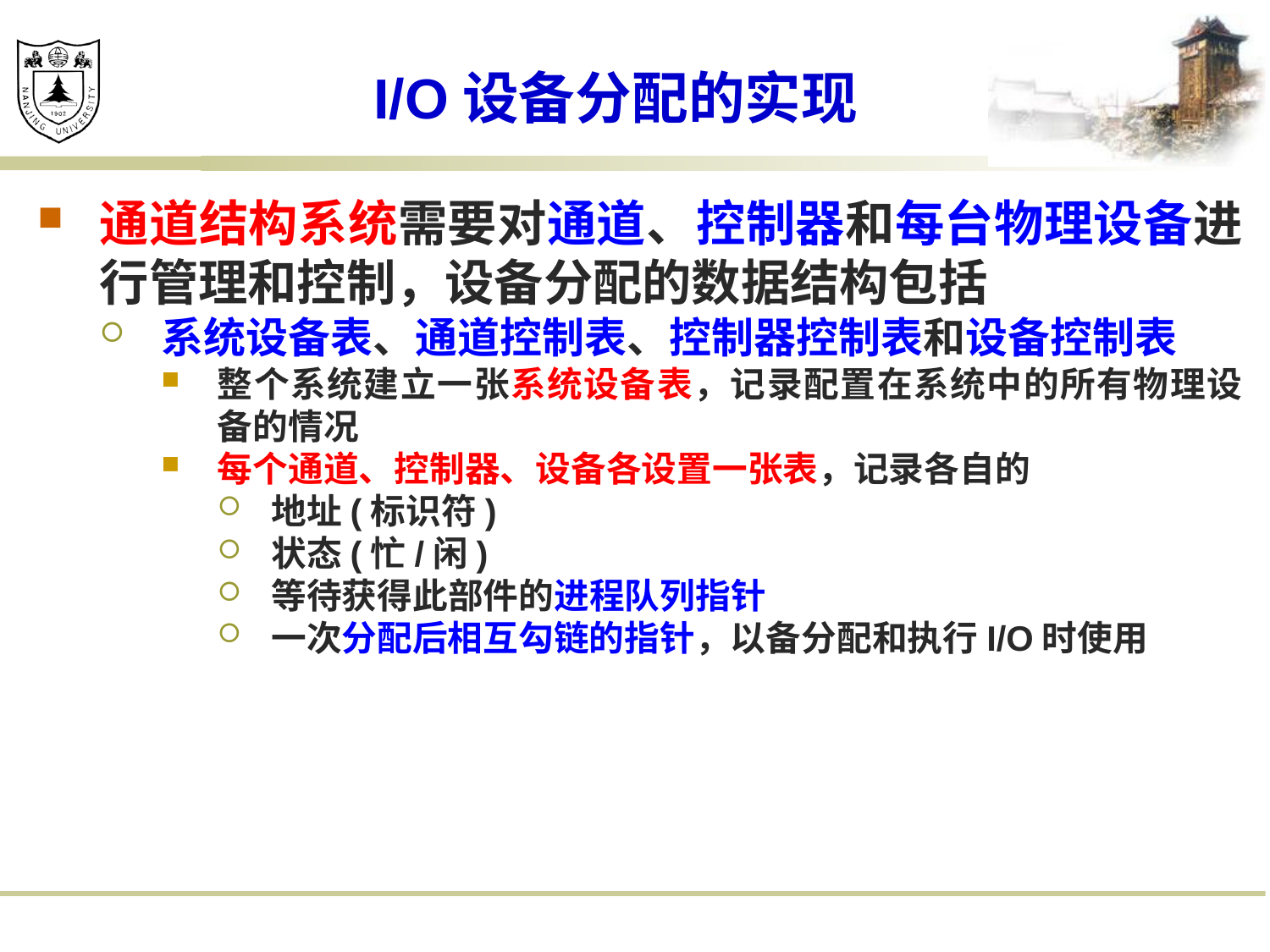

# I/O设备分配的实现
通道结构系统需要对通道、控制器和每台物理设备进行管理和控制，设备分配的数据结构包括
系统设备表、通道控制表、控制器控制表和设备控制表
整个系统建立一张系统设备表，记录配置在系统中的所有物理设备的情况
每个通道、控制器、设备各设置一张表，记录各自的
地址(标识符)
状态(忙/闲)
等待获得此部件的进程队列指针
一次分配后相互勾链的指针，以备分配和执行I/O时使用

85